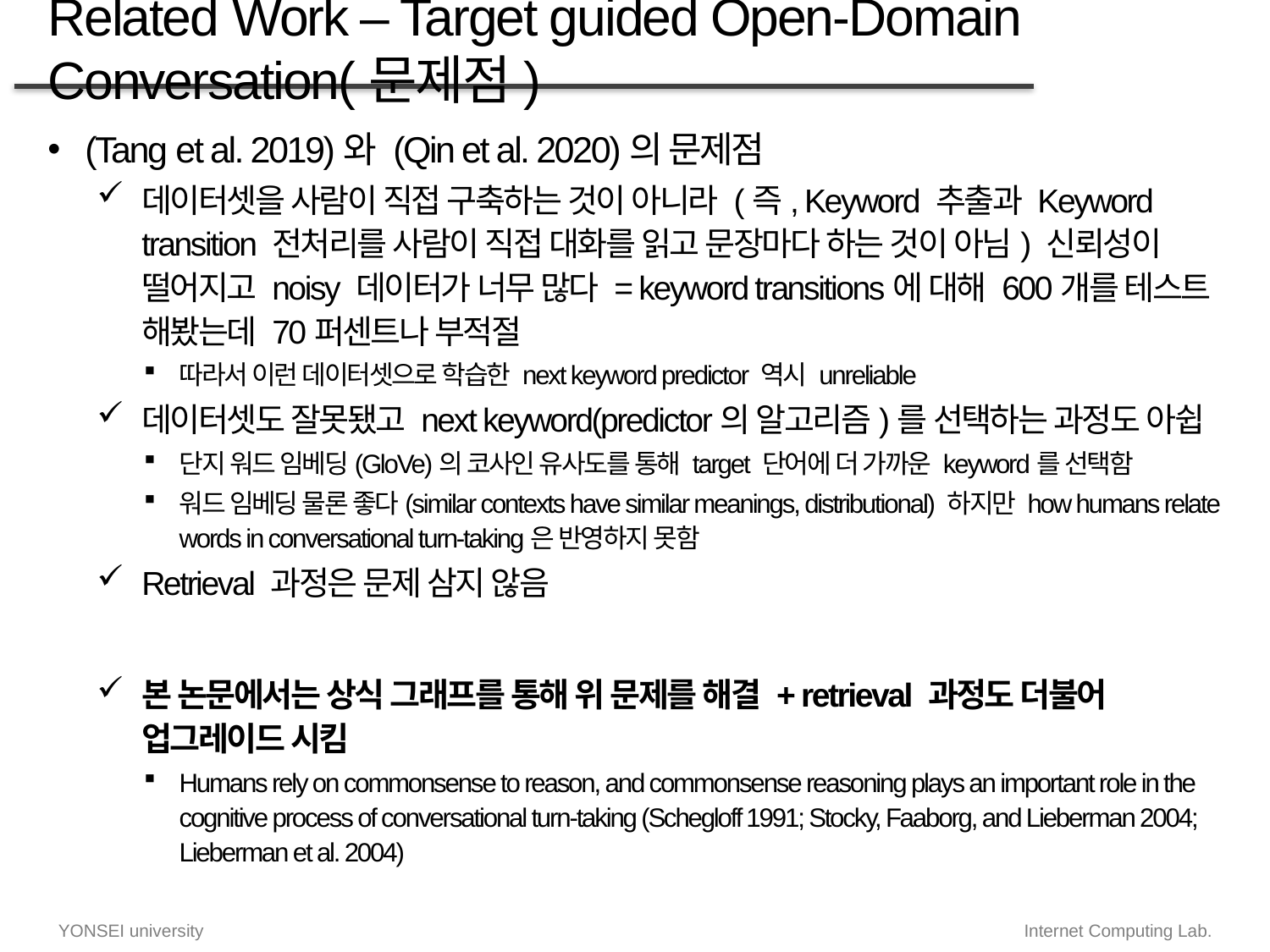

# Related Work – Target guided Open-Domain Conversation(문제점)
(Tang et al. 2019)와 (Qin et al. 2020)의 문제점
데이터셋을 사람이 직접 구축하는 것이 아니라 (즉, Keyword 추출과 Keyword transition 전처리를 사람이 직접 대화를 읽고 문장마다 하는 것이 아님) 신뢰성이 떨어지고 noisy 데이터가 너무 많다 = keyword transitions에 대해 600개를 테스트 해봤는데 70퍼센트나 부적절
따라서 이런 데이터셋으로 학습한 next keyword predictor 역시 unreliable
데이터셋도 잘못됐고 next keyword(predictor의 알고리즘)를 선택하는 과정도 아쉽
단지 워드 임베딩(GloVe)의 코사인 유사도를 통해 target 단어에 더 가까운 keyword를 선택함
워드 임베딩 물론 좋다(similar contexts have similar meanings, distributional) 하지만 how humans relate words in conversational turn-taking은 반영하지 못함
Retrieval 과정은 문제 삼지 않음

본 논문에서는 상식 그래프를 통해 위 문제를 해결 + retrieval 과정도 더불어 업그레이드 시킴
Humans rely on commonsense to reason, and commonsense reasoning plays an important role in the cognitive process of conversational turn-taking (Schegloff 1991; Stocky, Faaborg, and Lieberman 2004; Lieberman et al. 2004)